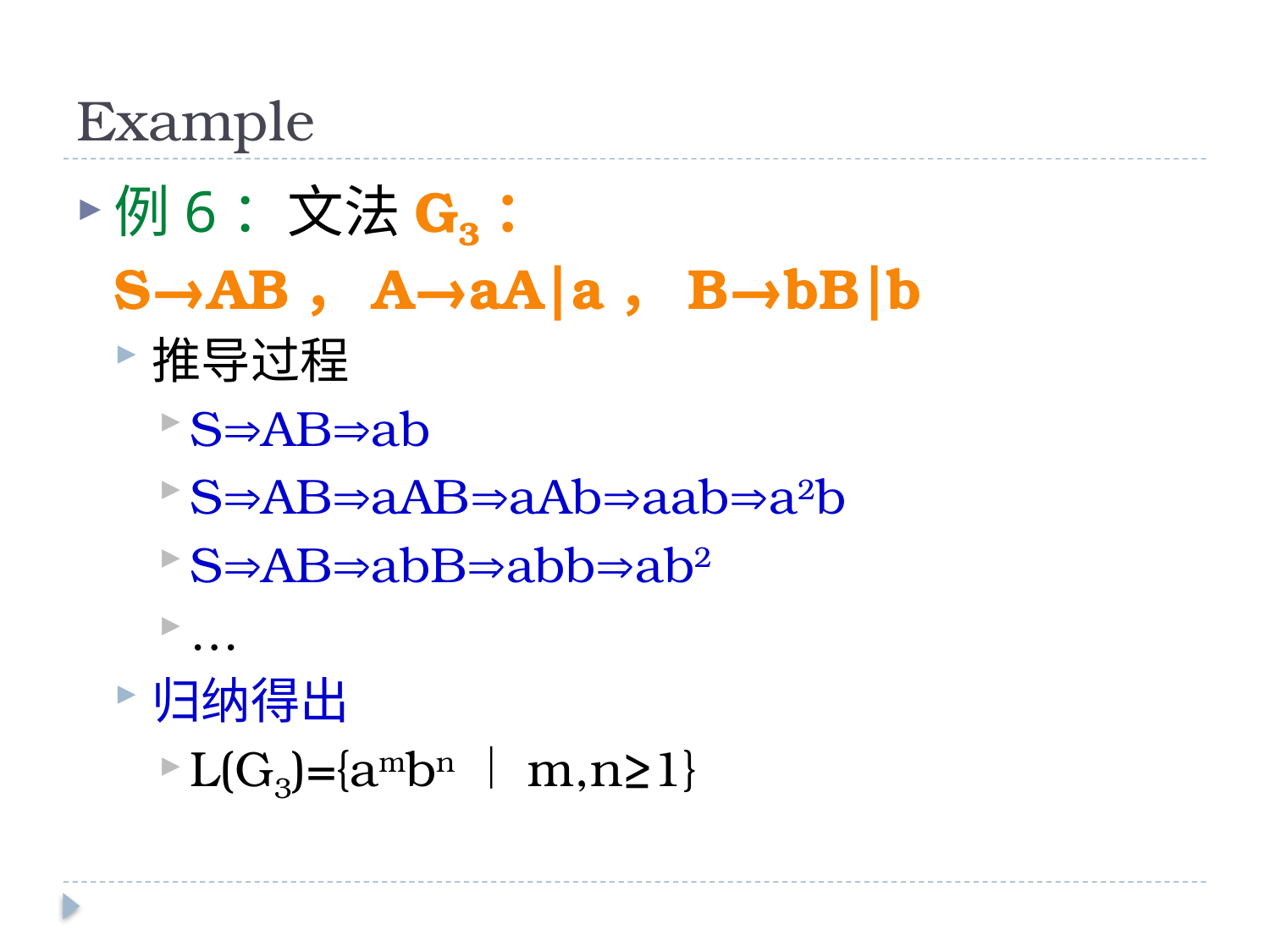

# Example
例6：文法G3：S→AB，A→aA∣a，B→bB∣b
推导过程
S⇒AB⇒ab
S⇒AB⇒aAB⇒aAb⇒aab⇒a2b
S⇒AB⇒abB⇒abb⇒ab2
…
归纳得出
L(G3)={ambn︱m,n≥1}

46